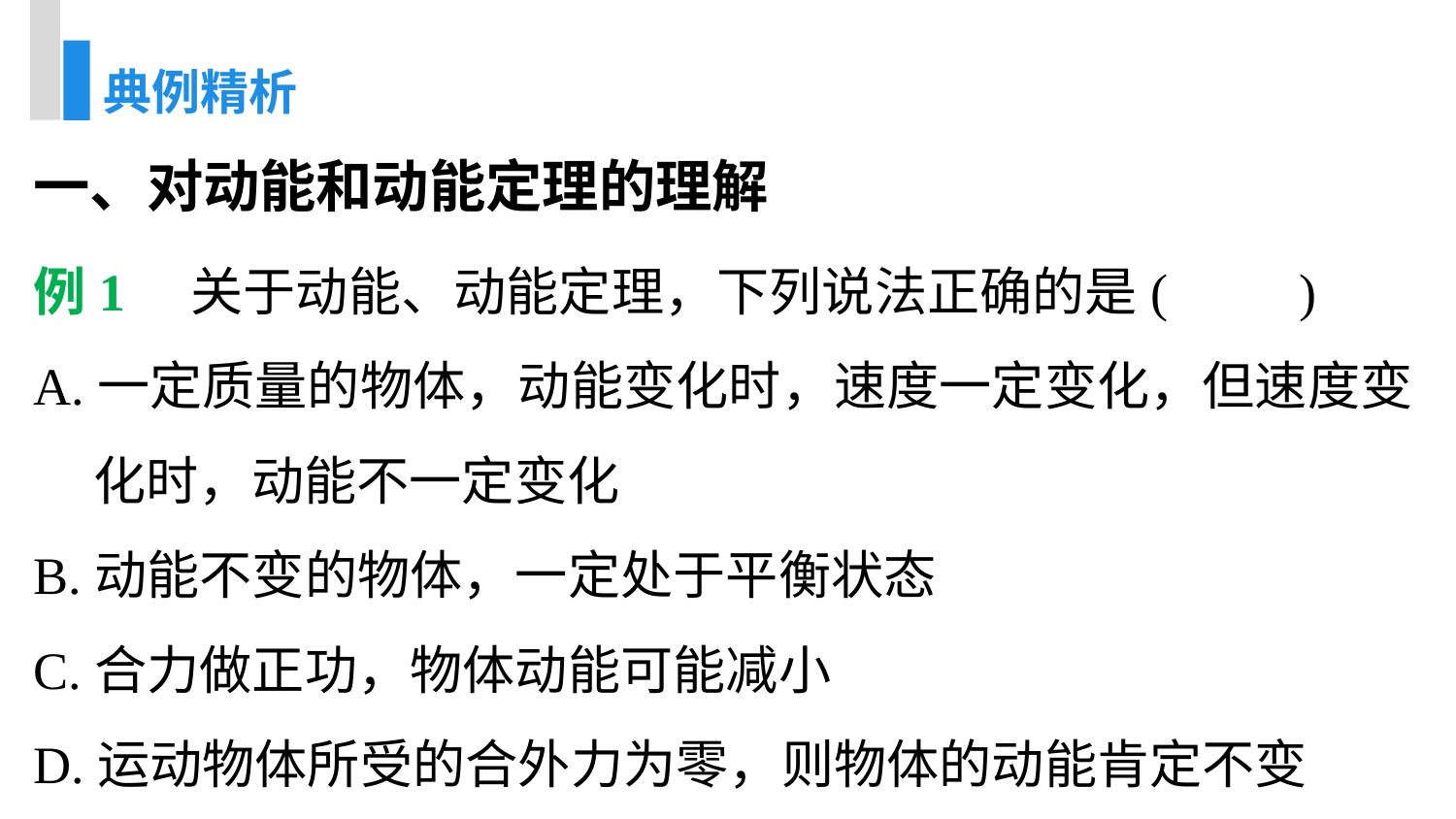

典例精析
一、对动能和动能定理的理解
例1　关于动能、动能定理，下列说法正确的是(　　)
A.一定质量的物体，动能变化时，速度一定变化，但速度变
    化时，动能不一定变化
B.动能不变的物体，一定处于平衡状态
C.合力做正功，物体动能可能减小
D.运动物体所受的合外力为零，则物体的动能肯定不变